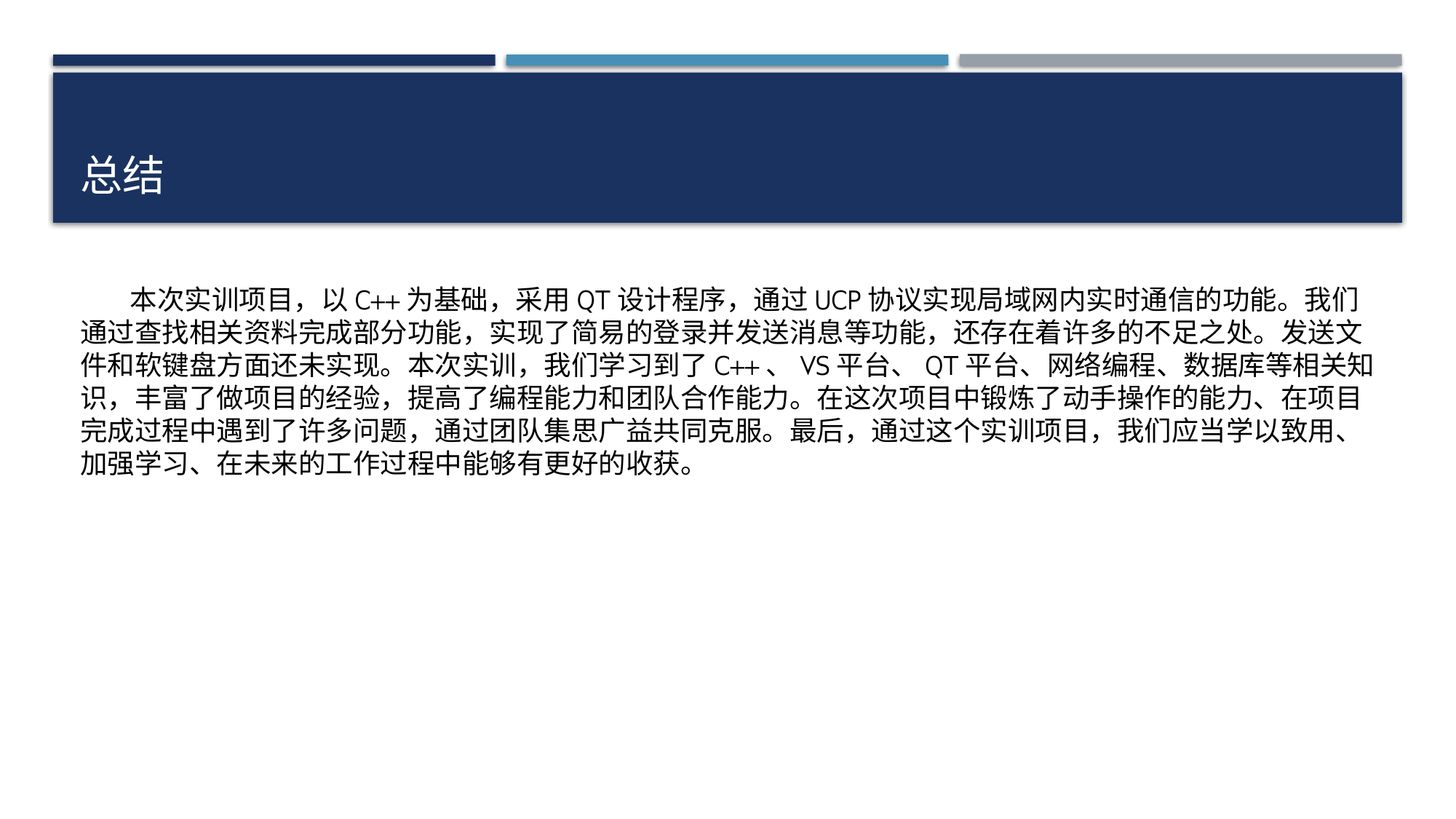

# 总结
       本次实训项目，以C++为基础，采用QT设计程序，通过UCP协议实现局域网内实时通信的功能。我们通过查找相关资料完成部分功能，实现了简易的登录并发送消息等功能，还存在着许多的不足之处。发送文件和软键盘方面还未实现。本次实训，我们学习到了C++、VS平台、QT平台、网络编程、数据库等相关知识，丰富了做项目的经验，提高了编程能力和团队合作能力。在这次项目中锻炼了动手操作的能力、在项目完成过程中遇到了许多问题，通过团队集思广益共同克服。最后，通过这个实训项目，我们应当学以致用、加强学习、在未来的工作过程中能够有更好的收获。